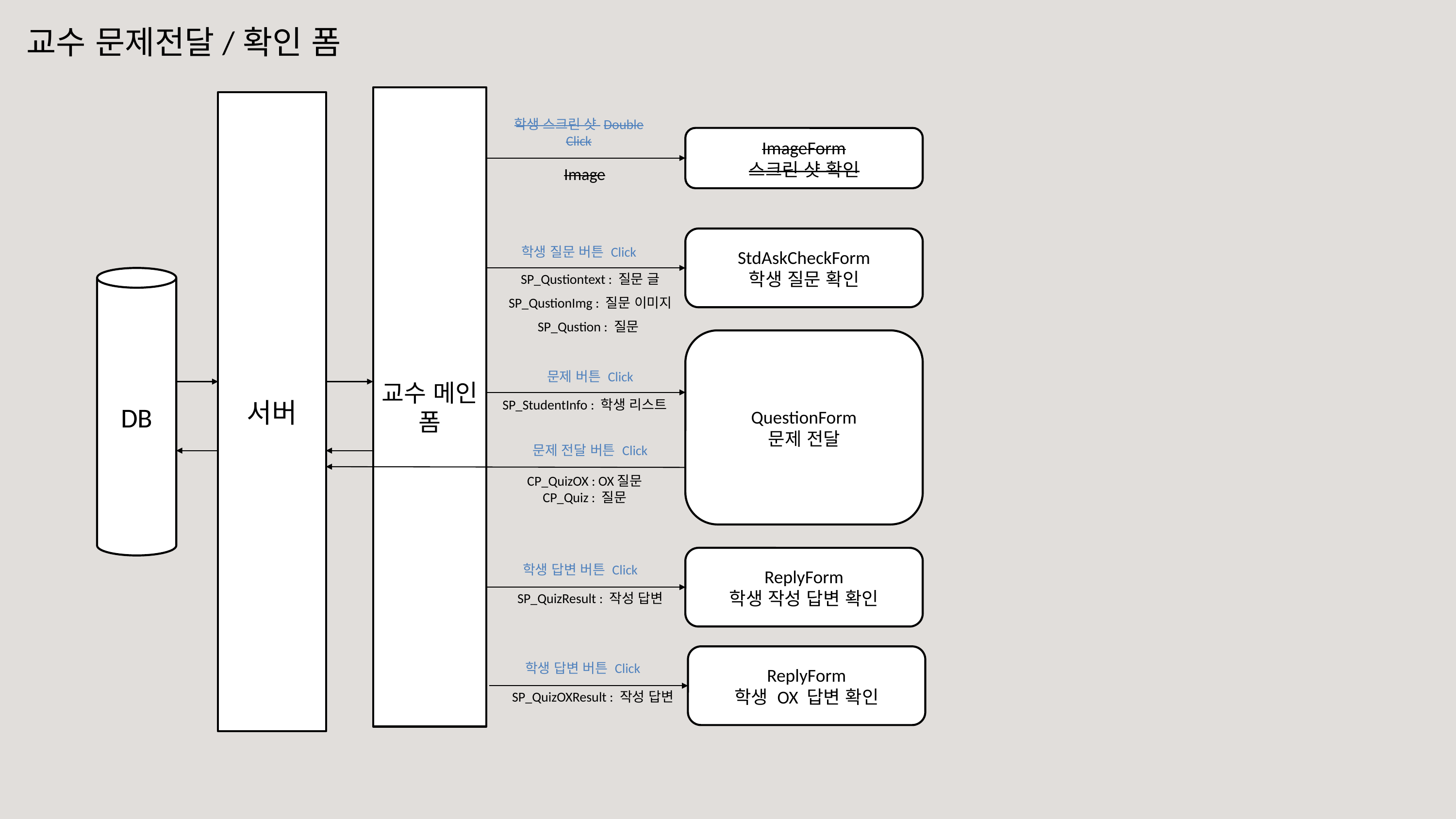

교수 문제전달/확인 폼
교수 메인 폼
서버
DB
학생 스크린 샷 Double Click
ImageForm
스크린 샷 확인
Image
StdAskCheckForm
학생 질문 확인
학생 질문 버튼 Click
SP_Qustiontext : 질문 글
SP_QustionImg : 질문 이미지
SP_Qustion : 질문
QuestionForm
문제 전달
문제 버튼 Click
SP_StudentInfo : 학생 리스트
문제 전달 버튼 Click
CP_QuizOX : OX질문
CP_Quiz : 질문
ReplyForm
학생 작성 답변 확인
학생 답변 버튼 Click
SP_QuizResult : 작성 답변
ReplyForm
학생 OX 답변 확인
학생 답변 버튼 Click
SP_QuizOXResult : 작성 답변